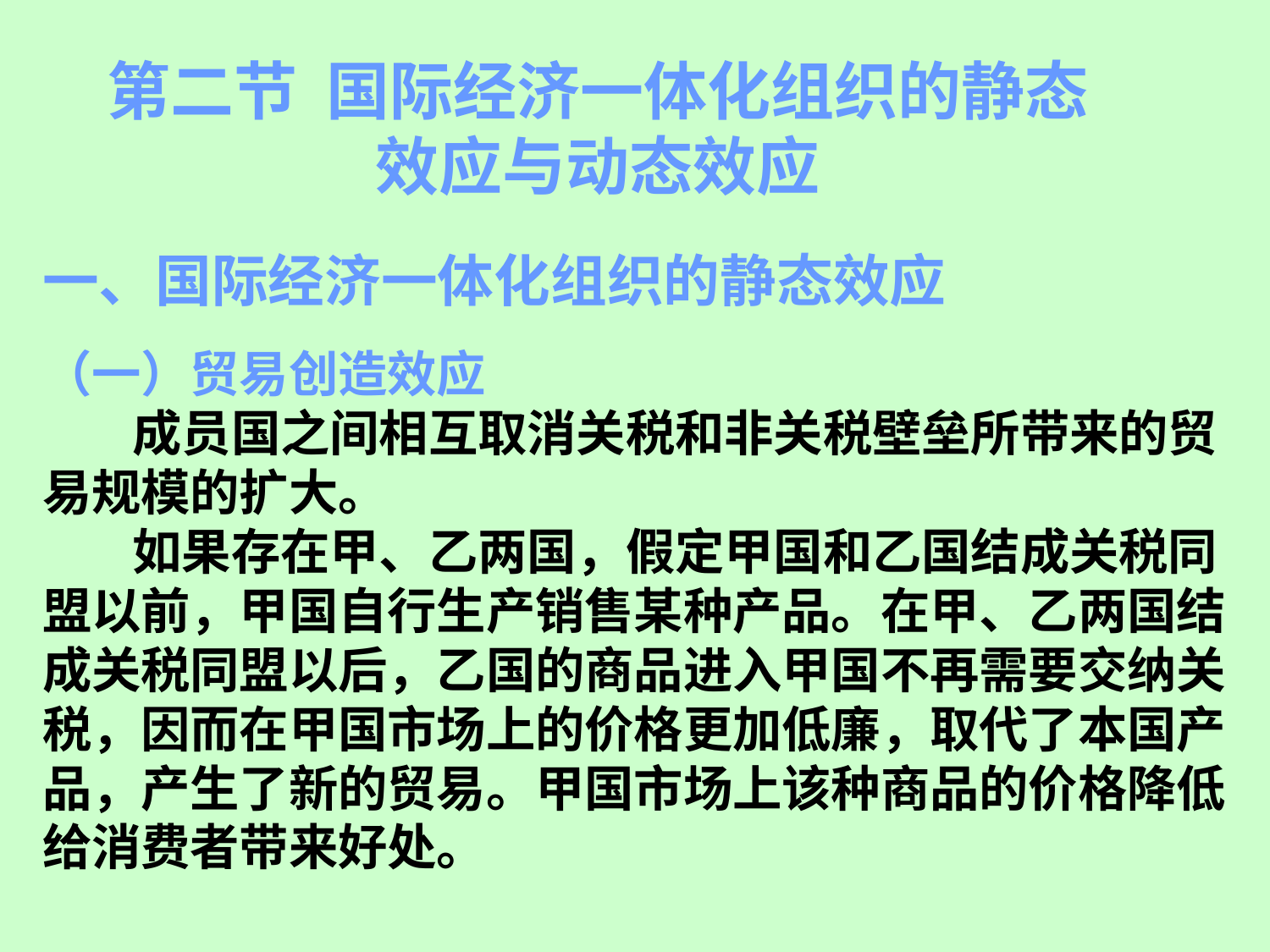

第二节  国际经济一体化组织的静态效应与动态效应
一、国际经济一体化组织的静态效应
（一）贸易创造效应
       成员国之间相互取消关税和非关税壁垒所带来的贸易规模的扩大。
       如果存在甲、乙两国，假定甲国和乙国结成关税同盟以前，甲国自行生产销售某种产品。在甲、乙两国结成关税同盟以后，乙国的商品进入甲国不再需要交纳关税，因而在甲国市场上的价格更加低廉，取代了本国产品，产生了新的贸易。甲国市场上该种商品的价格降低给消费者带来好处。
8